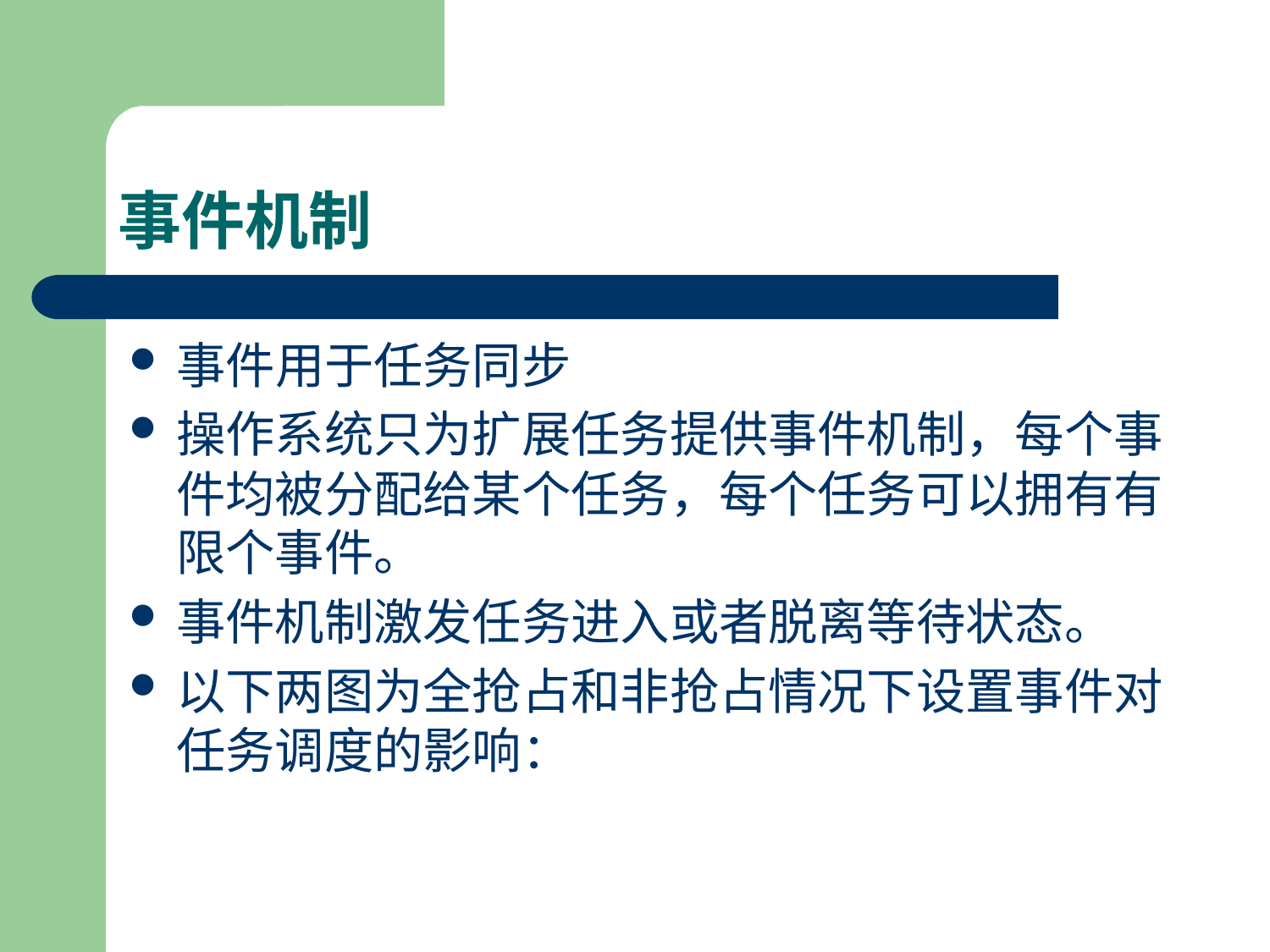

# 事件机制
事件用于任务同步
操作系统只为扩展任务提供事件机制，每个事件均被分配给某个任务，每个任务可以拥有有限个事件。
事件机制激发任务进入或者脱离等待状态。
以下两图为全抢占和非抢占情况下设置事件对任务调度的影响：